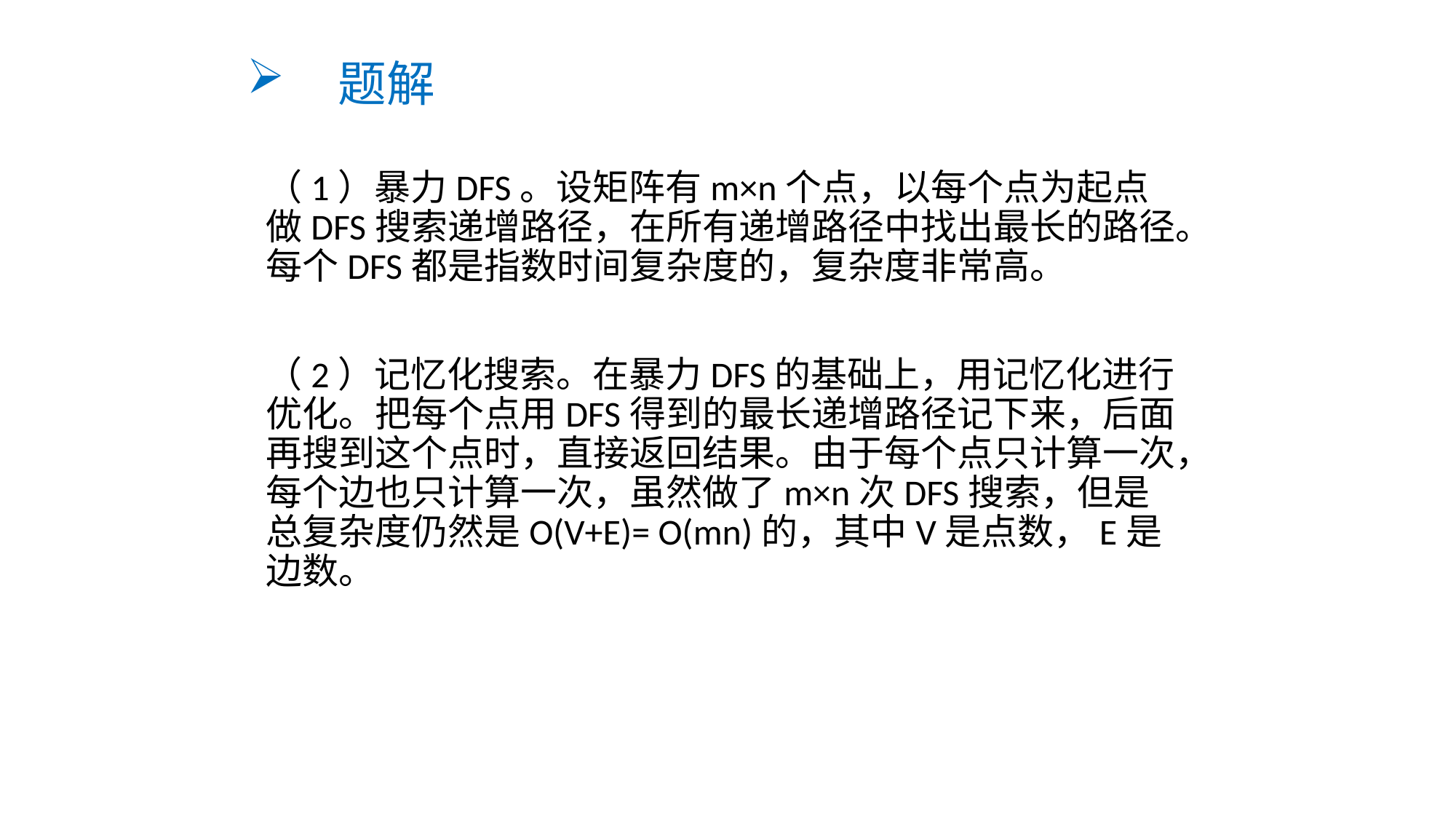

# 题解
（1）暴力DFS。设矩阵有m×n个点，以每个点为起点做DFS搜索递增路径，在所有递增路径中找出最长的路径。每个DFS都是指数时间复杂度的，复杂度非常高。

（2）记忆化搜索。在暴力DFS的基础上，用记忆化进行优化。把每个点用DFS得到的最长递增路径记下来，后面再搜到这个点时，直接返回结果。由于每个点只计算一次，每个边也只计算一次，虽然做了m×n次DFS搜索，但是总复杂度仍然是O(V+E)= O(mn)的，其中V是点数，E是边数。